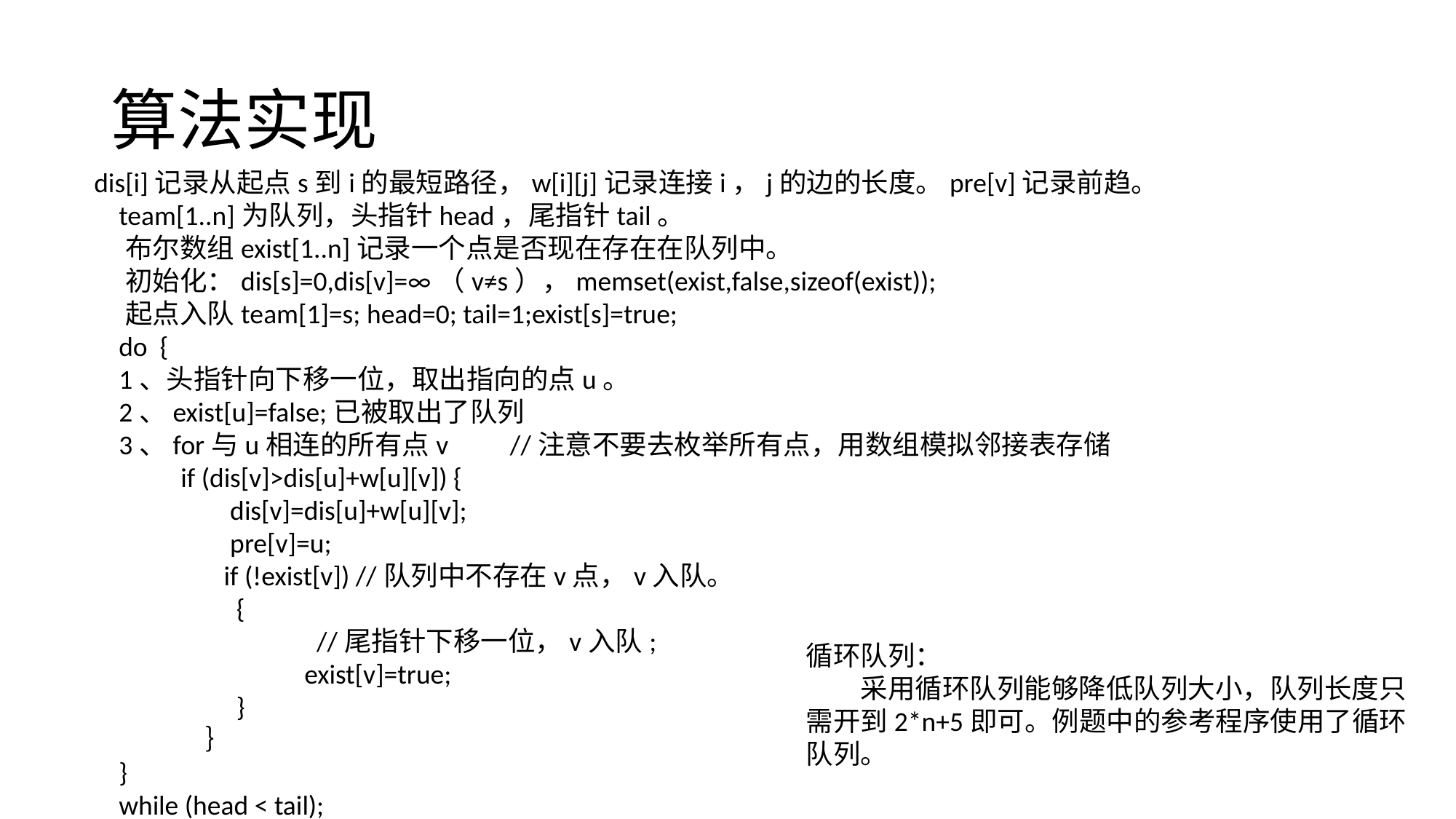

# 算法实现
dis[i]记录从起点s到i的最短路径，w[i][j]记录连接i，j的边的长度。pre[v]记录前趋。
    team[1..n]为队列，头指针head，尾指针tail。
    布尔数组exist[1..n]记录一个点是否现在存在在队列中。
    初始化：dis[s]=0,dis[v]=∞（v≠s），memset(exist,false,sizeof(exist));
    起点入队team[1]=s; head=0; tail=1;exist[s]=true;
    do  {
    1、头指针向下移一位，取出指向的点u。
    2、exist[u]=false;已被取出了队列
    3、for与u相连的所有点v          //注意不要去枚举所有点，用数组模拟邻接表存储
              if (dis[v]>dis[u]+w[u][v]) {
                      dis[v]=dis[u]+w[u][v];
                      pre[v]=u;
                     if (!exist[v]) //队列中不存在v点，v入队。
                       {
                                    //尾指针下移一位，v入队;
                                  exist[v]=true;
                       }
                 ｝
    }
    while (head < tail);
循环队列：
　　采用循环队列能够降低队列大小，队列长度只需开到2*n+5即可。例题中的参考程序使用了循环队列。